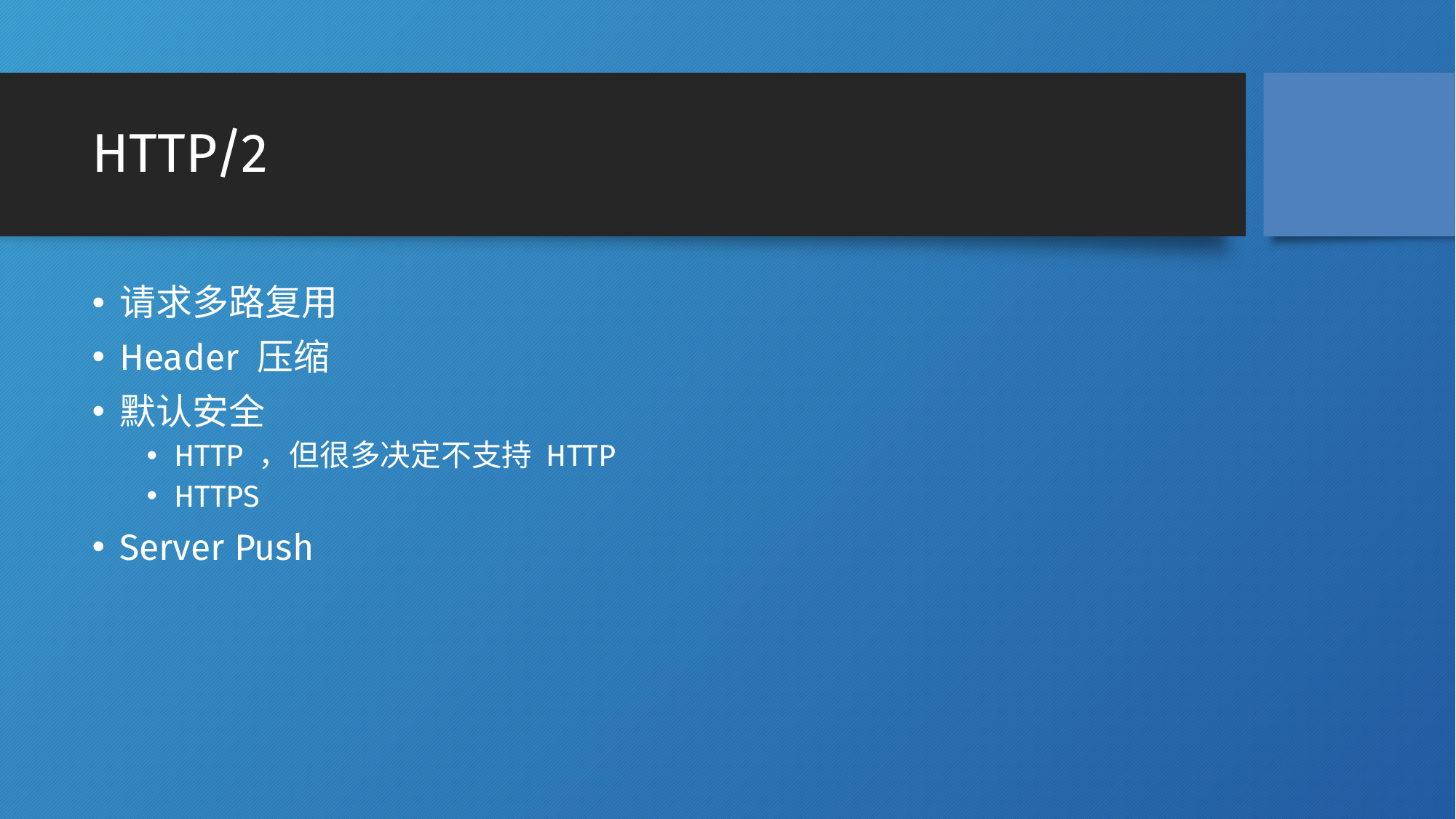

# HTTP/2
请求多路复用
Header 压缩
默认安全
HTTP ，但很多决定不支持 HTTP
HTTPS
Server Push